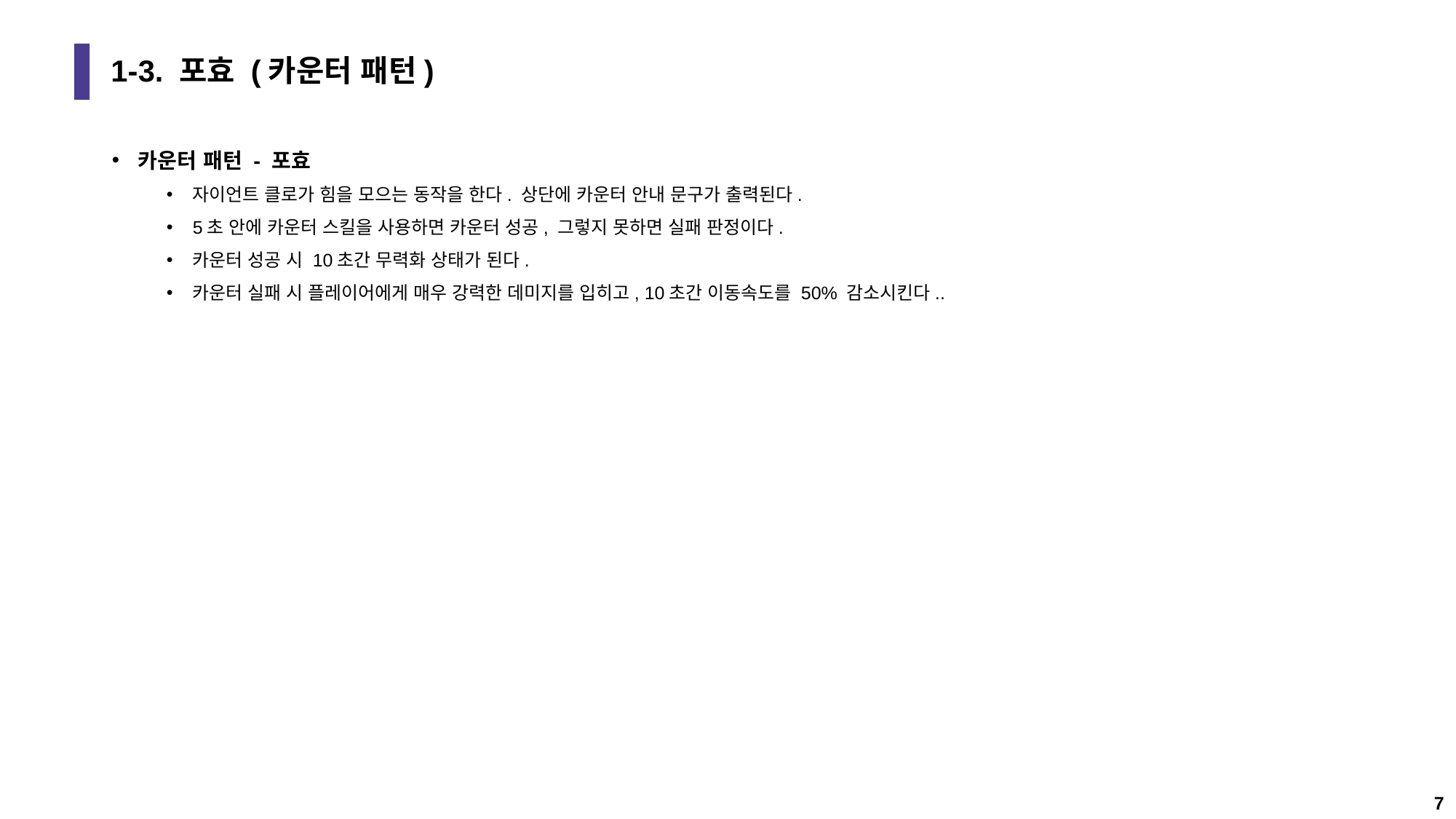

# 1-3. 포효 (카운터 패턴)
카운터 패턴 - 포효
자이언트 클로가 힘을 모으는 동작을 한다. 상단에 카운터 안내 문구가 출력된다.
5초 안에 카운터 스킬을 사용하면 카운터 성공, 그렇지 못하면 실패 판정이다.
카운터 성공 시 10초간 무력화 상태가 된다.
카운터 실패 시 플레이어에게 매우 강력한 데미지를 입히고, 10초간 이동속도를 50% 감소시킨다..